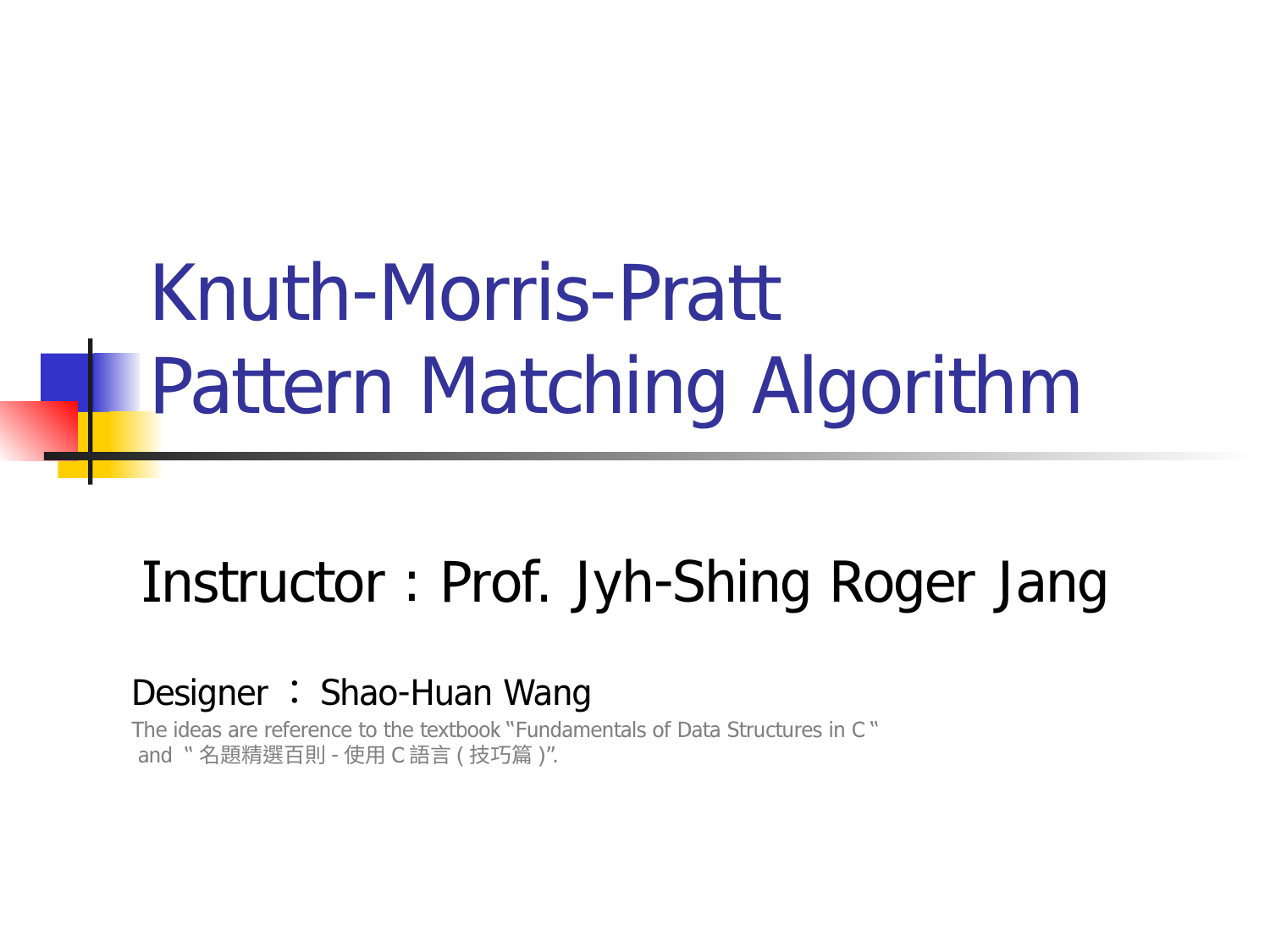

# Knuth-Morris-Pratt Pattern Matching Algorithm
Instructor : Prof. Jyh-Shing Roger Jang

Designer：Shao-Huan Wang
The ideas are reference to the textbook “Fundamentals of Data Structures in C “
 and  “名題精選百則-使用C語言(技巧篇)”.